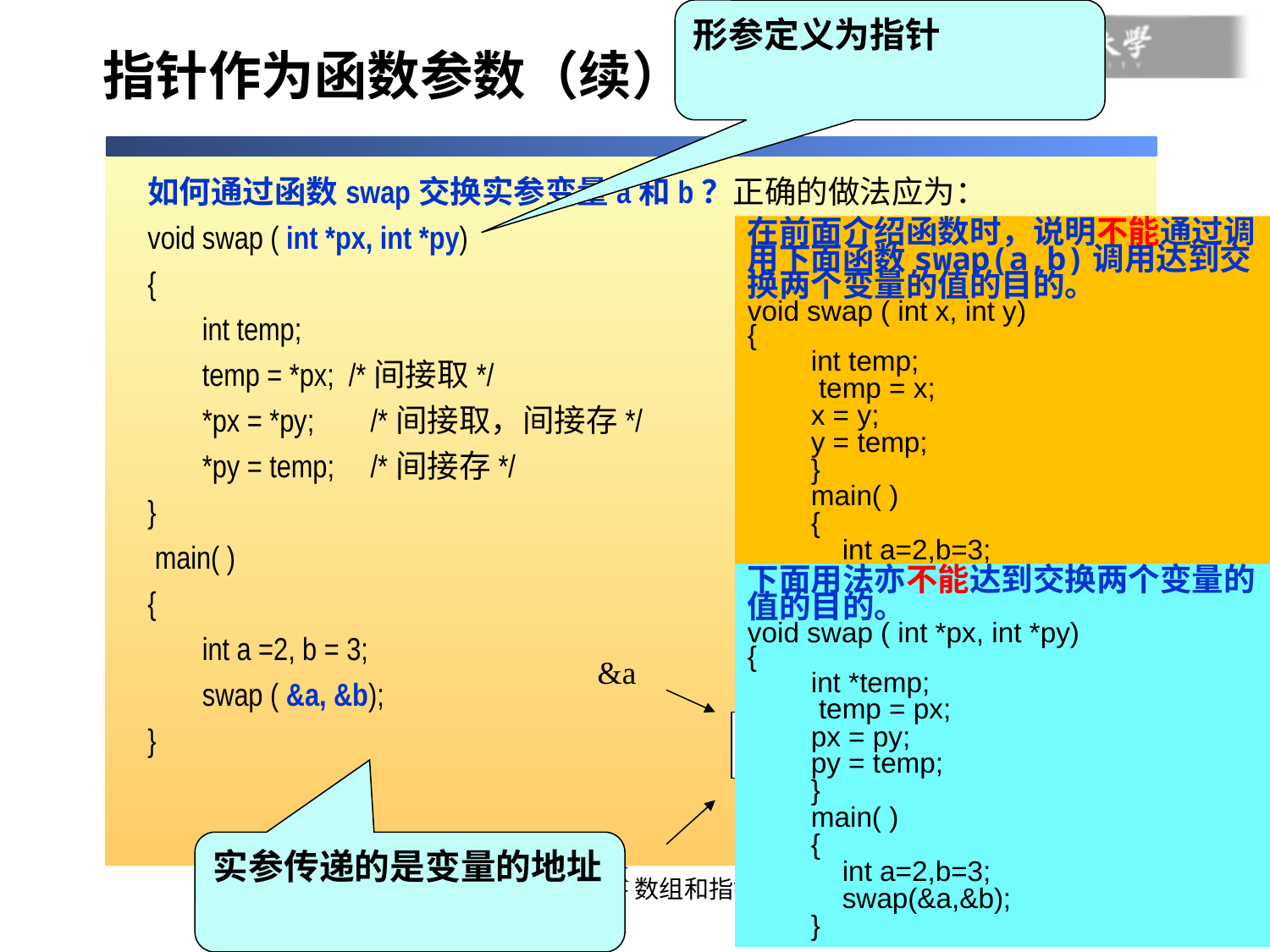

形参定义为指针
# 指针作为函数参数（续）
如何通过函数swap交换实参变量a和b？正确的做法应为：
void swap ( int *px, int *py)
{
int temp;
temp = *px;  /*间接取*/
*px = *py;	/*间接取，间接存*/
*py = temp;	/*间接存*/
}
 main( )
{
int a =2, b = 3;
swap ( &a, &b);
}
在前面介绍函数时，说明不能通过调用下面函数swap(a,b)调用达到交换两个变量的值的目的。
void swap ( int x, int y)
{
int temp;
 temp = x;
x = y;
y = temp;
}
main( )
{
    int a=2,b=3;
    swap(a,b);
}
下面用法亦不能达到交换两个变量的值的目的。
void swap ( int *px, int *py)
{
int *temp;
 temp = px;
px = py;
py = temp;
}
main( )
{
    int a=2,b=3;
    swap(&a,&b);
}
&a
&b

a
b

px
py
实参传递的是变量的地址
构造类型 – 数组和指针
45